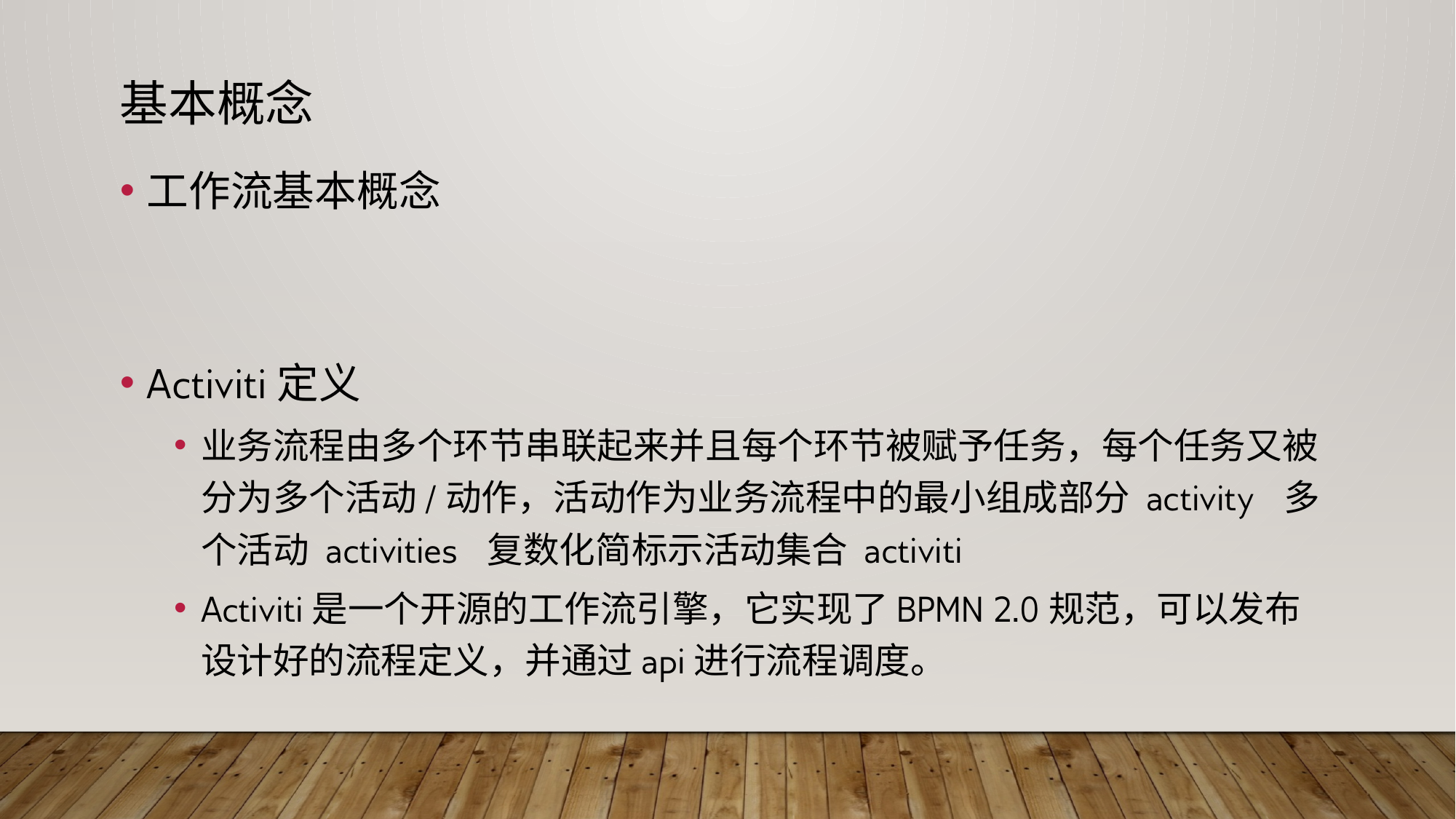

# 基本概念
工作流基本概念

Activiti定义
业务流程由多个环节串联起来并且每个环节被赋予任务，每个任务又被分为多个活动/动作，活动作为业务流程中的最小组成部分 activity  多个活动 activities  复数化简标示活动集合 activiti
Activiti是一个开源的工作流引擎，它实现了BPMN 2.0规范，可以发布设计好的流程定义，并通过api进行流程调度。